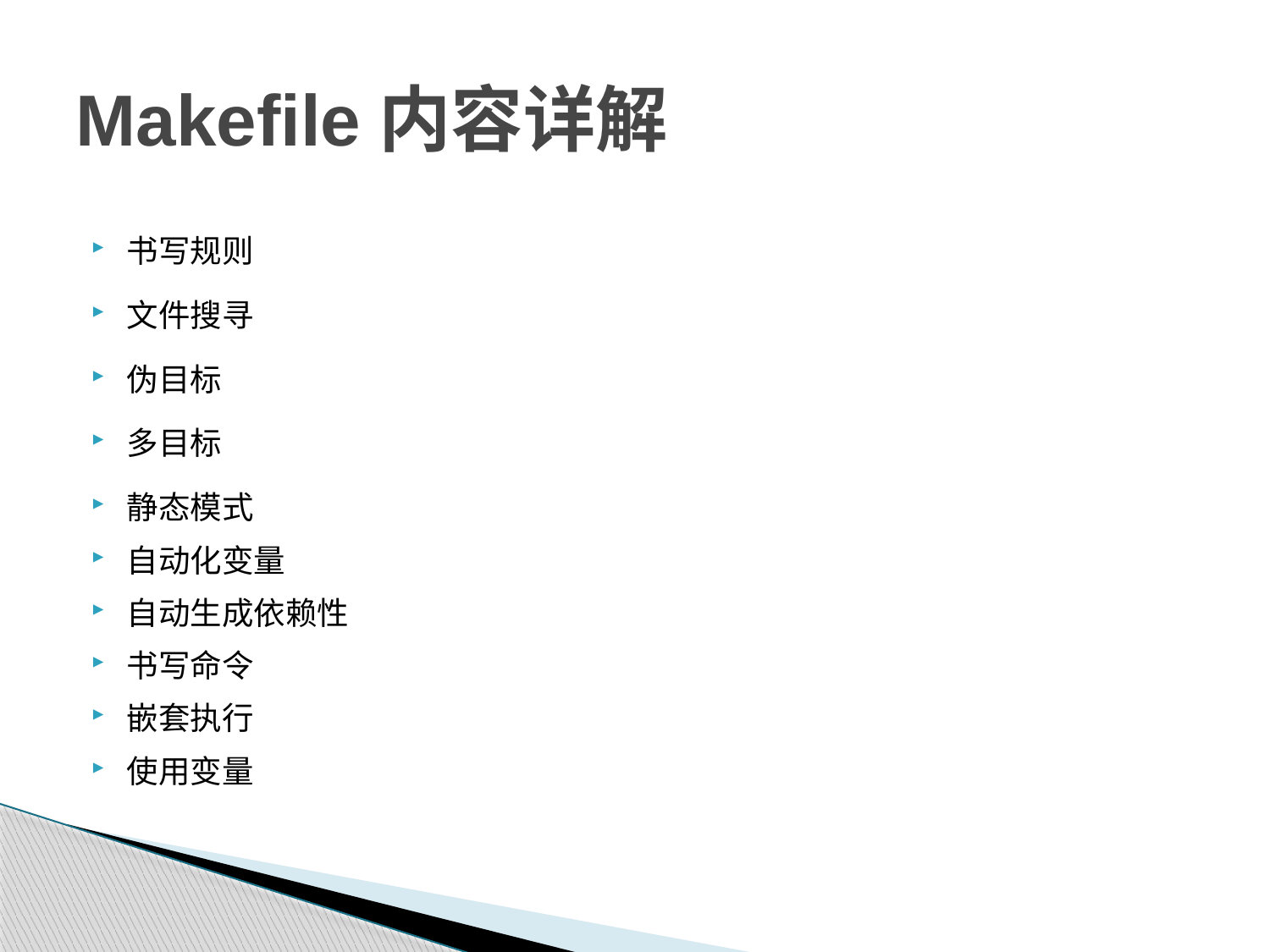

# Makefile内容详解
书写规则
文件搜寻
伪目标
多目标
静态模式
自动化变量
自动生成依赖性
书写命令
嵌套执行
使用变量